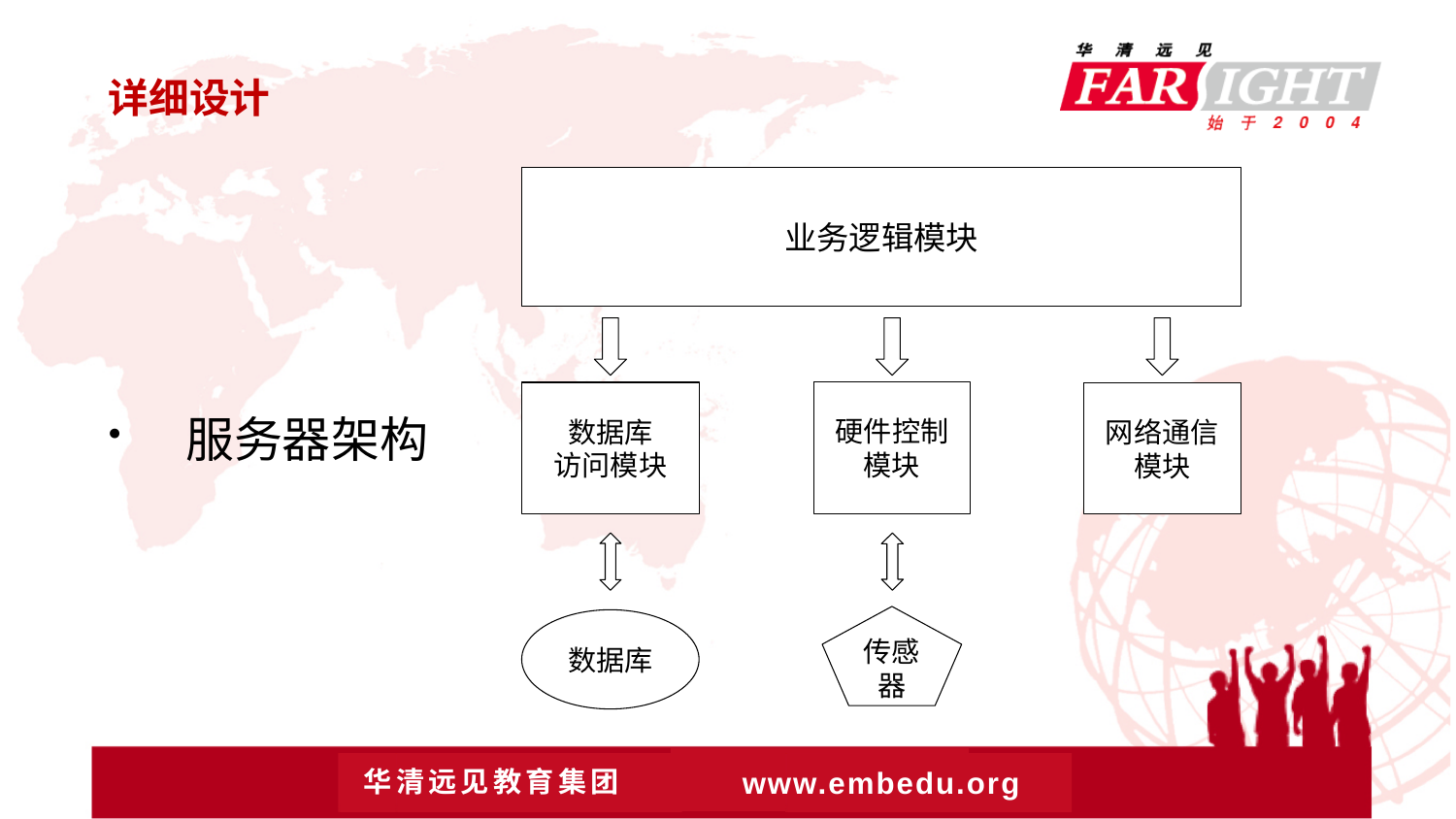

# 详细设计
  服务器架构
业务逻辑模块

硬件控制模块
数据库
访问模块
网络通信模块

传感器
数据库